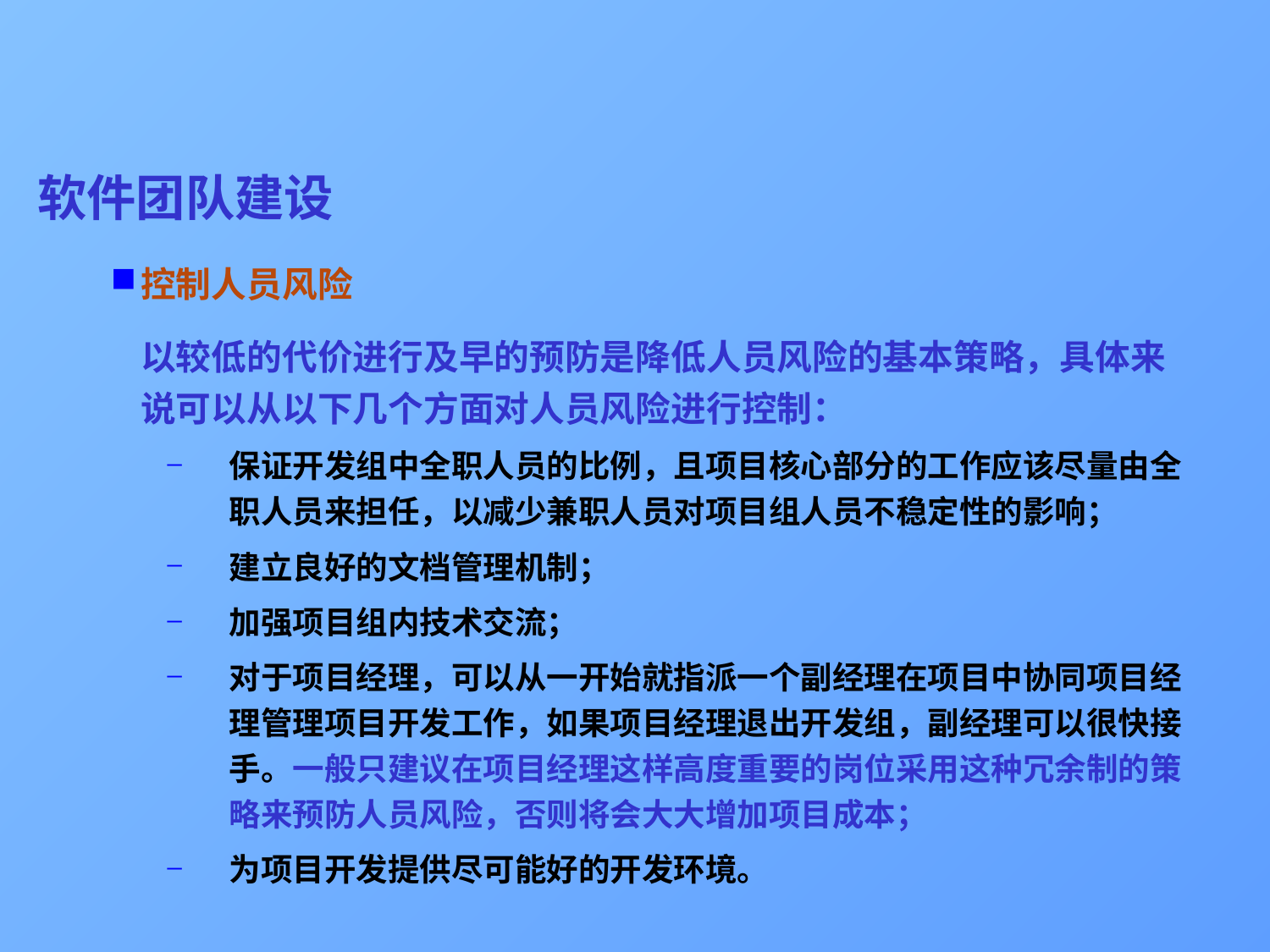

# 软件团队建设
控制人员风险
	以较低的代价进行及早的预防是降低人员风险的基本策略，具体来说可以从以下几个方面对人员风险进行控制：
保证开发组中全职人员的比例，且项目核心部分的工作应该尽量由全职人员来担任，以减少兼职人员对项目组人员不稳定性的影响；
建立良好的文档管理机制；
加强项目组内技术交流；
对于项目经理，可以从一开始就指派一个副经理在项目中协同项目经理管理项目开发工作，如果项目经理退出开发组，副经理可以很快接手。一般只建议在项目经理这样高度重要的岗位采用这种冗余制的策略来预防人员风险，否则将会大大增加项目成本；
为项目开发提供尽可能好的开发环境。